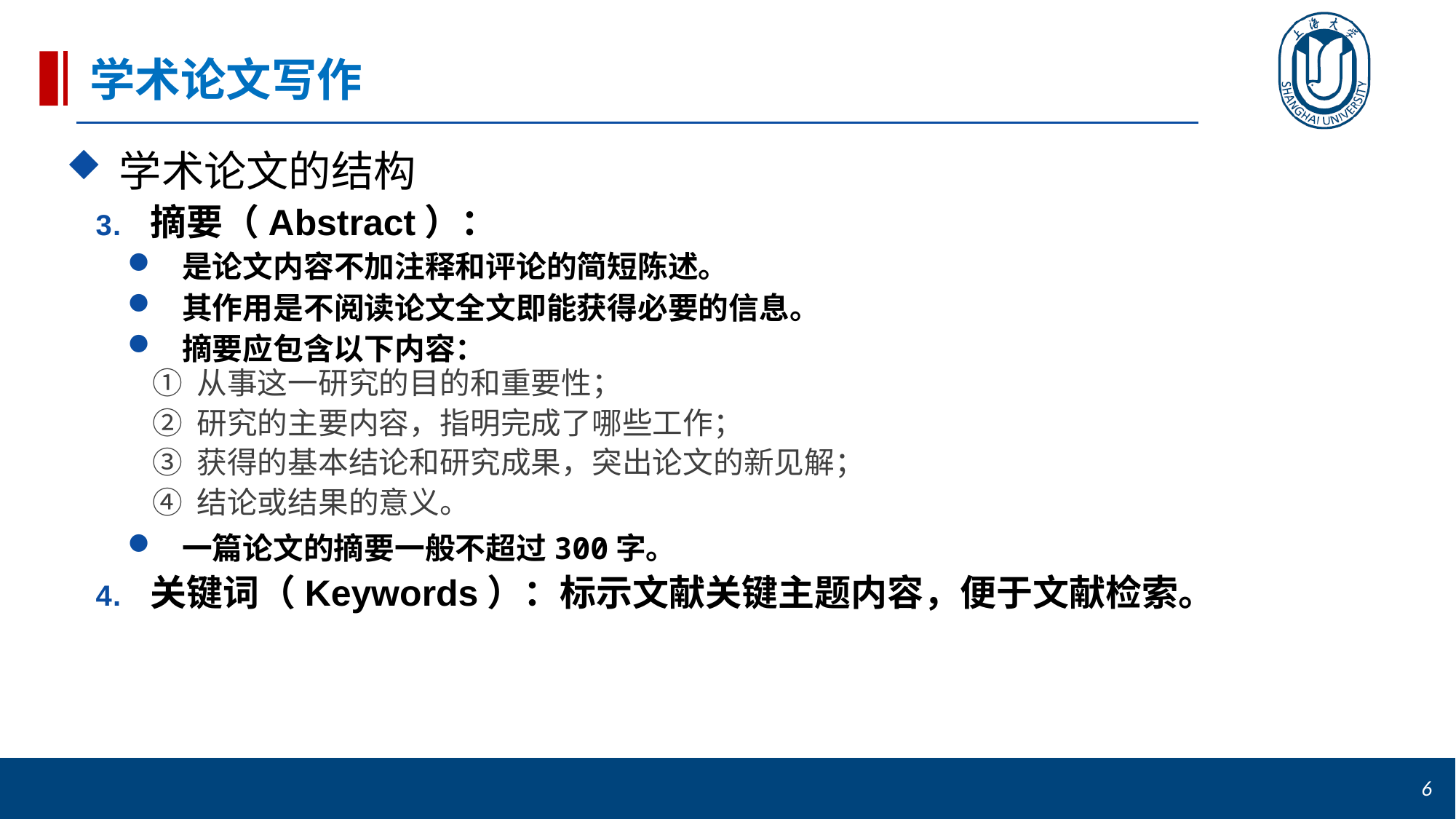

# 学术论文写作
学术论文的结构
摘要（Abstract）：
是论文内容不加注释和评论的简短陈述。
其作用是不阅读论文全文即能获得必要的信息。
摘要应包含以下内容：
① 从事这一研究的目的和重要性；
② 研究的主要内容，指明完成了哪些工作；
③ 获得的基本结论和研究成果，突出论文的新见解；
④ 结论或结果的意义。
一篇论文的摘要一般不超过300字。
关键词（Keywords）：标示文献关键主题内容，便于文献检索。

6